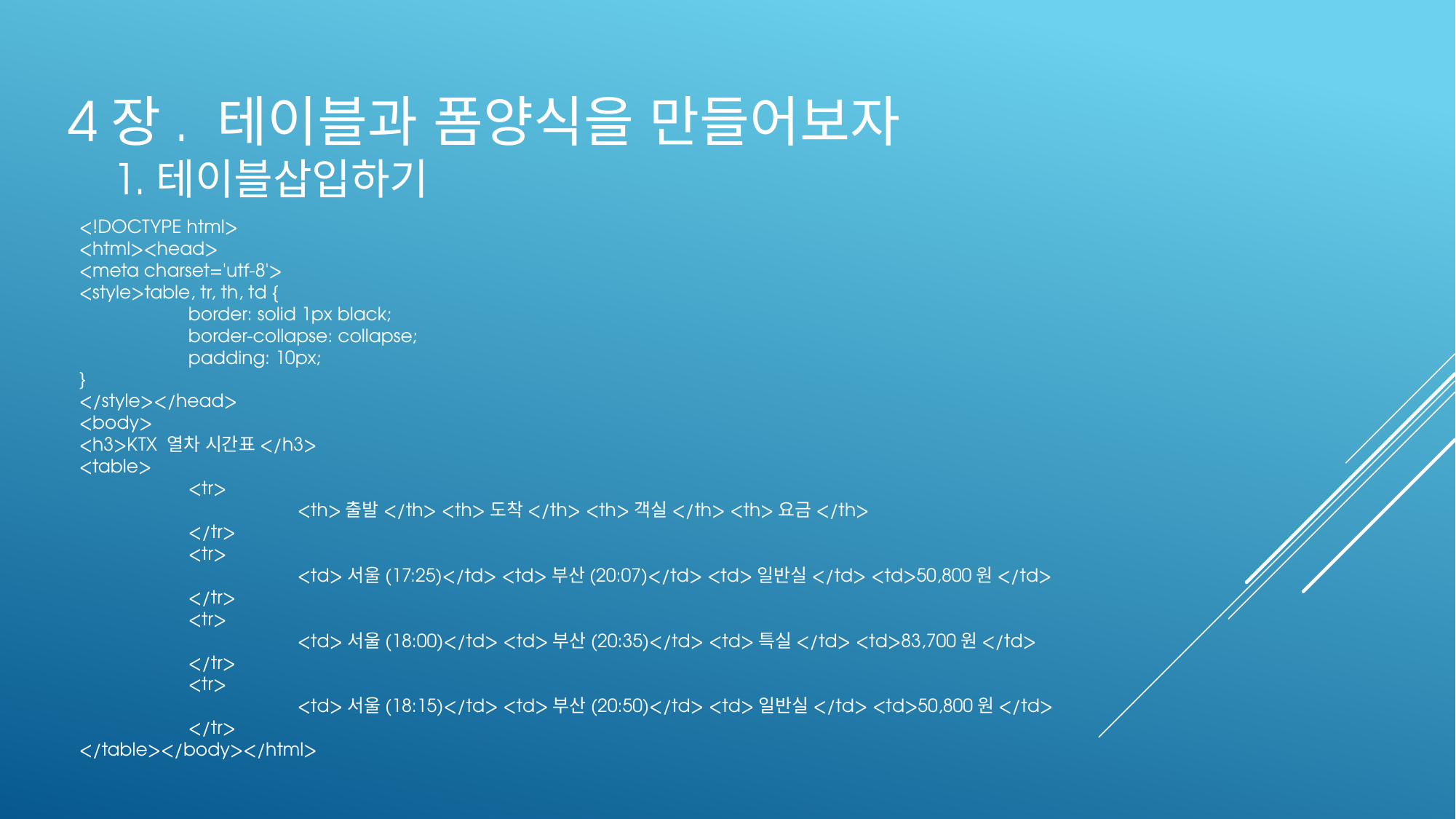

# 4장. 테이블과 폼양식을 만들어보자
1.테이블삽입하기
<!DOCTYPE html>
<html><head>
<meta charset='utf-8'>
<style>table, tr, th, td {
	border: solid 1px black;
	border-collapse: collapse;
	padding: 10px;
}
</style></head>
<body>
<h3>KTX 열차 시간표</h3>
<table>
	<tr>
		<th>출발</th> <th>도착</th> <th>객실</th> <th>요금</th>
	</tr>
	<tr>
		<td>서울(17:25)</td> <td>부산(20:07)</td> <td>일반실</td> <td>50,800원</td>
	</tr>
	<tr>
		<td>서울(18:00)</td> <td>부산(20:35)</td> <td>특실</td> <td>83,700원</td>
	</tr>
	<tr>
		<td>서울(18:15)</td> <td>부산(20:50)</td> <td>일반실</td> <td>50,800원</td>
	</tr>
</table></body></html>